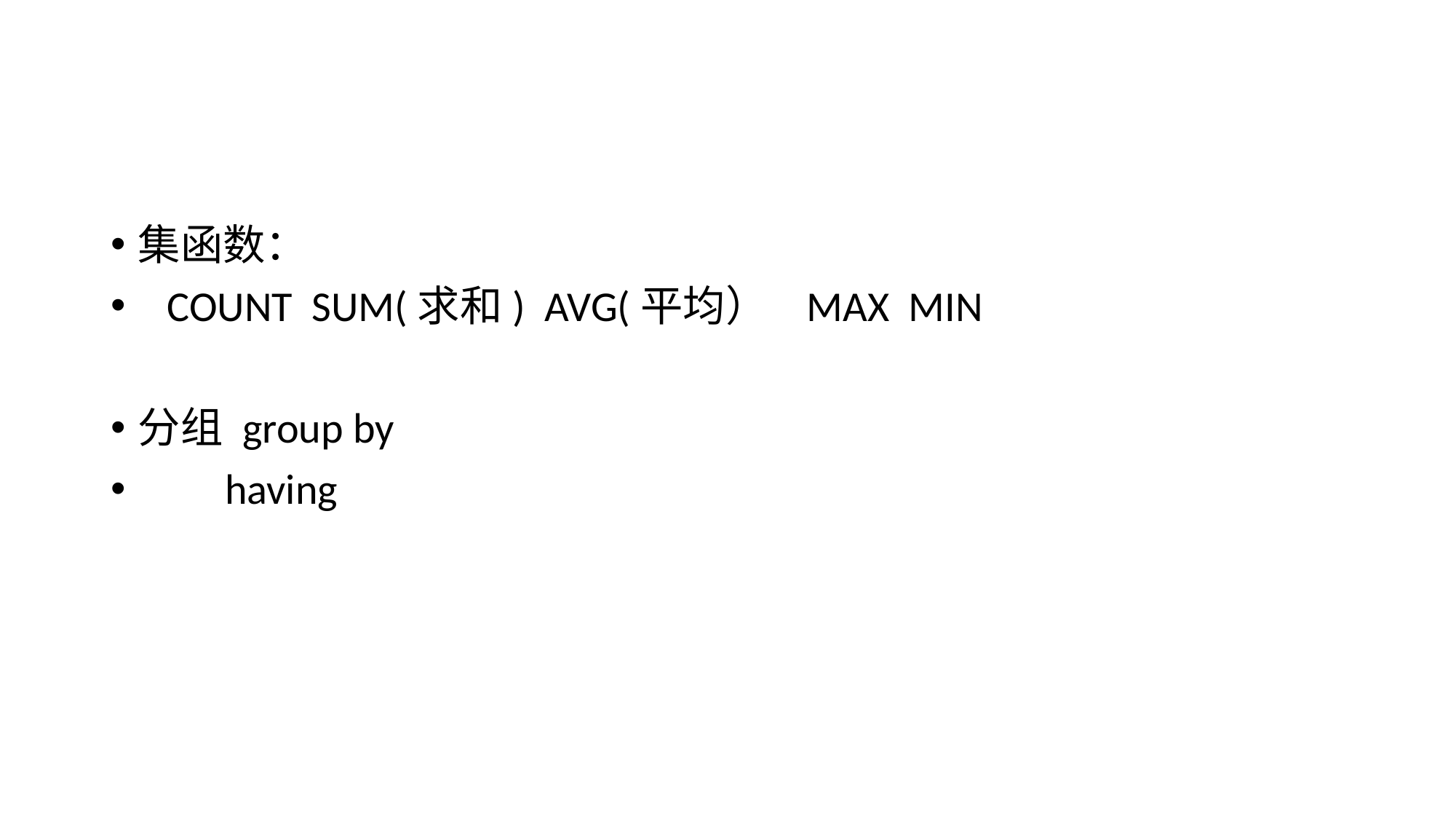

#
集函数：
   COUNT  SUM(求和)  AVG(平均）   MAX  MIN

分组 group by
         having